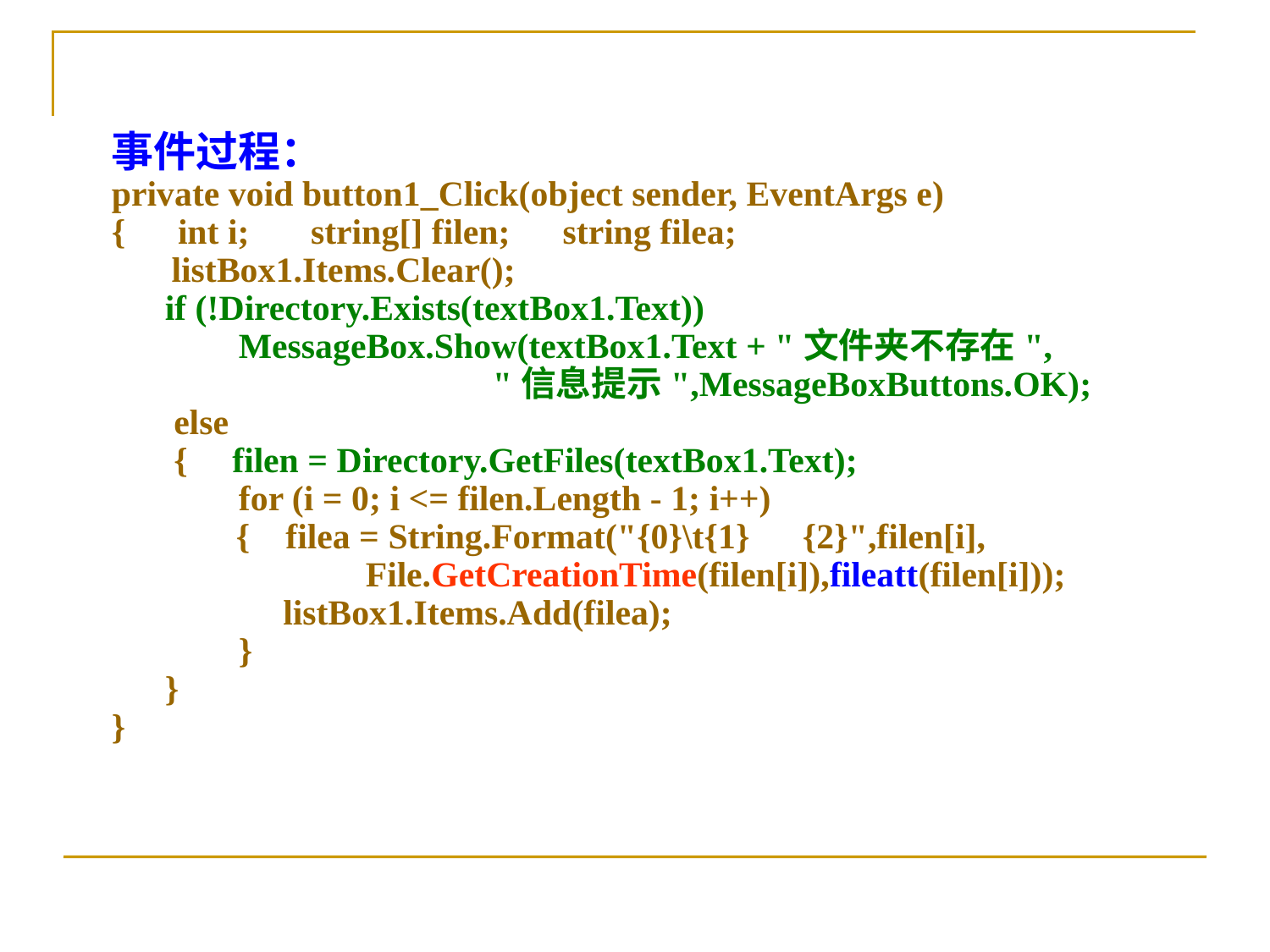

事件过程：
private void button1_Click(object sender, EventArgs e)
{　int i; 　string[] filen;　string filea;
　  listBox1.Items.Clear();
      if (!Directory.Exists(textBox1.Text))
     	MessageBox.Show(textBox1.Text + "文件夹不存在",
			"信息提示",MessageBoxButtons.OK);
       else
       {     filen = Directory.GetFiles(textBox1.Text);
        	for (i = 0; i <= filen.Length - 1; i++)
              {    filea = String.Format("{0}\t{1}　{2}",filen[i],				File.GetCreationTime(filen[i]),fileatt(filen[i]));
	     listBox1.Items.Add(filea);
	}
      }
}